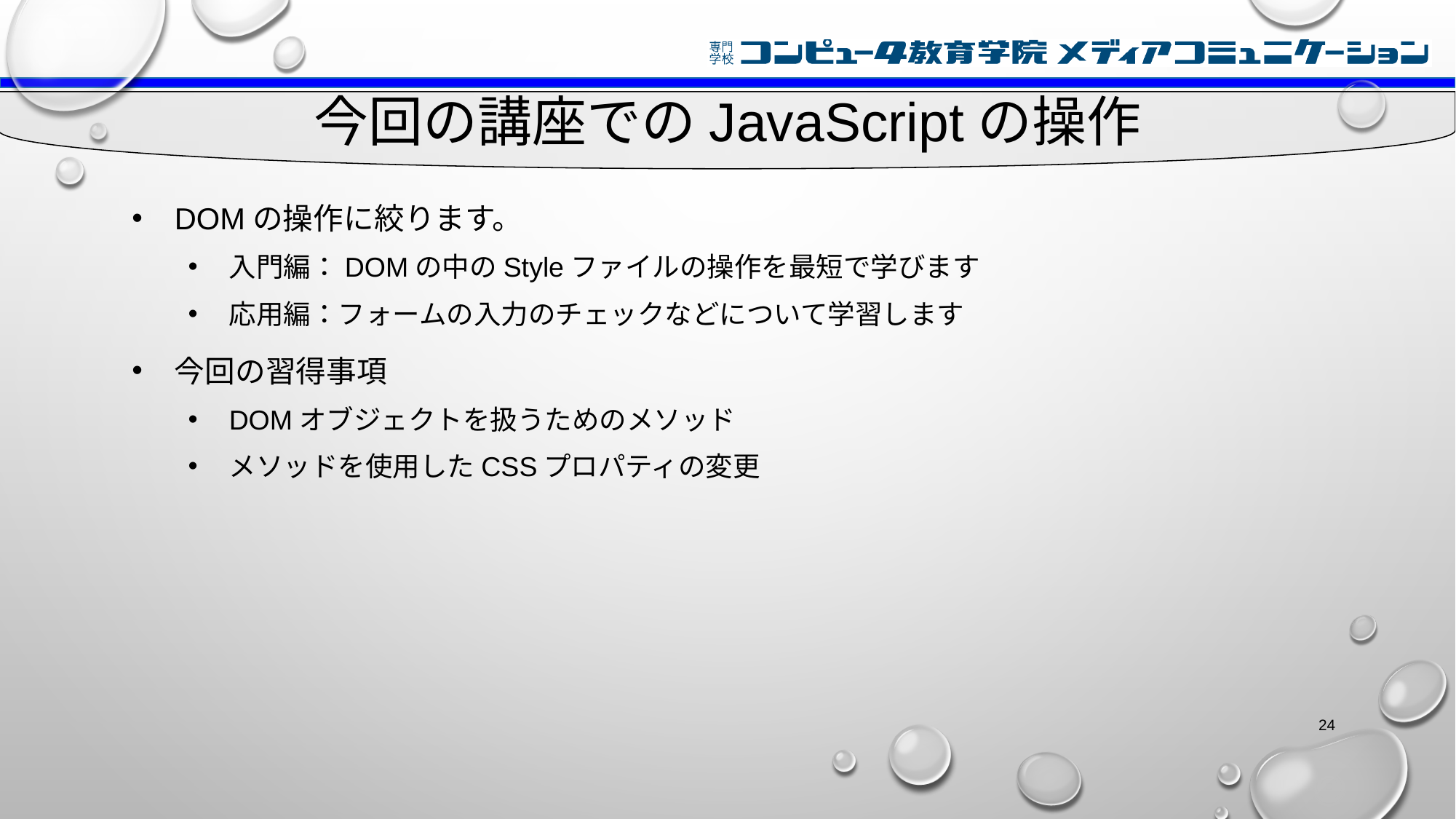

# 今回の講座でのJavaScriptの操作
DOMの操作に絞ります。
入門編：DOMの中のStyleファイルの操作を最短で学びます
応用編：フォームの入力のチェックなどについて学習します
今回の習得事項
DOMオブジェクトを扱うためのメソッド
メソッドを使用したCSSプロパティの変更
24